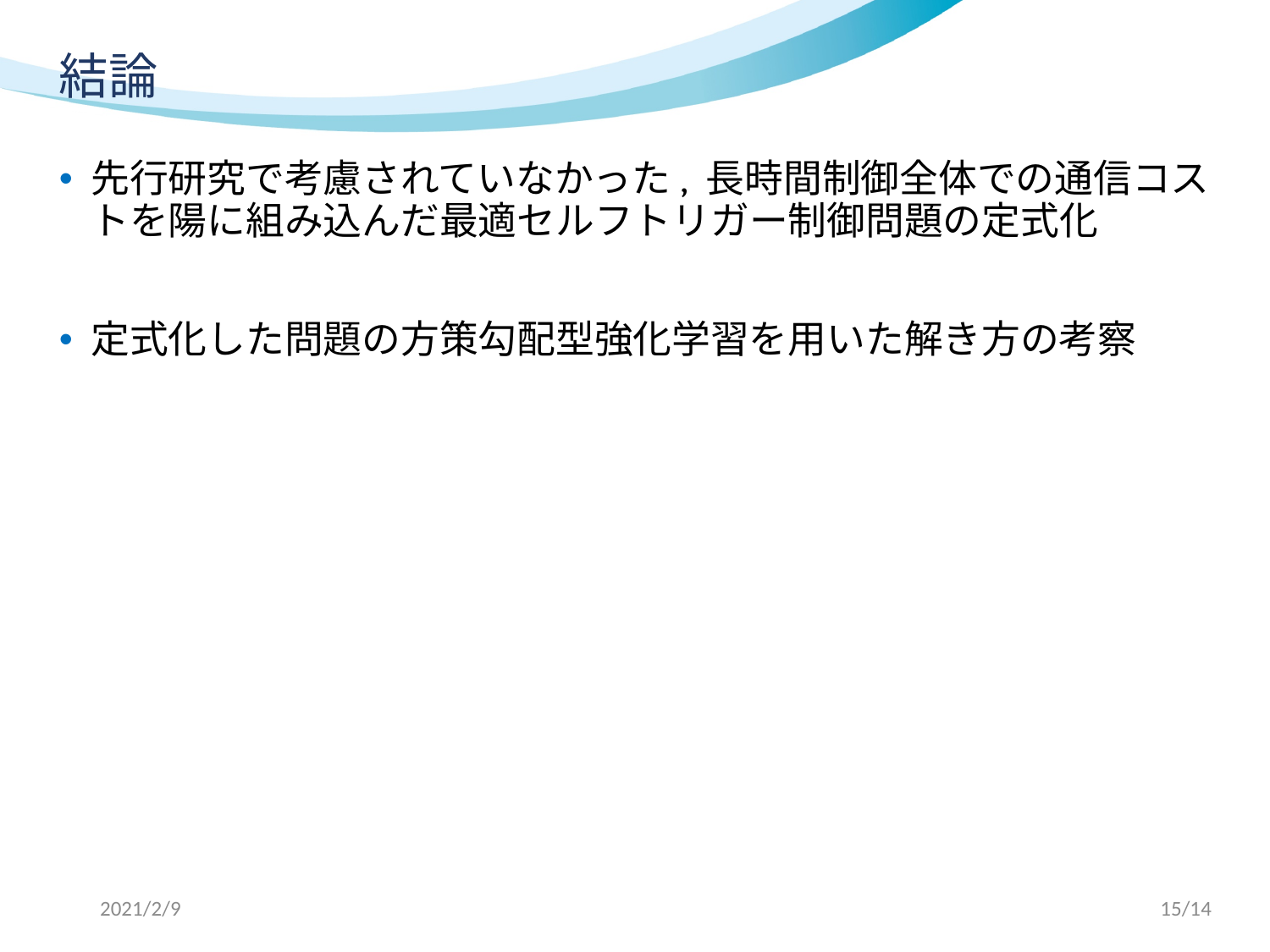

# 結論
先行研究で考慮されていなかった, 長時間制御全体での通信コストを陽に組み込んだ最適セルフトリガー制御問題の定式化

定式化した問題の方策勾配型強化学習を用いた解き方の考察

2021/2/9
15/14